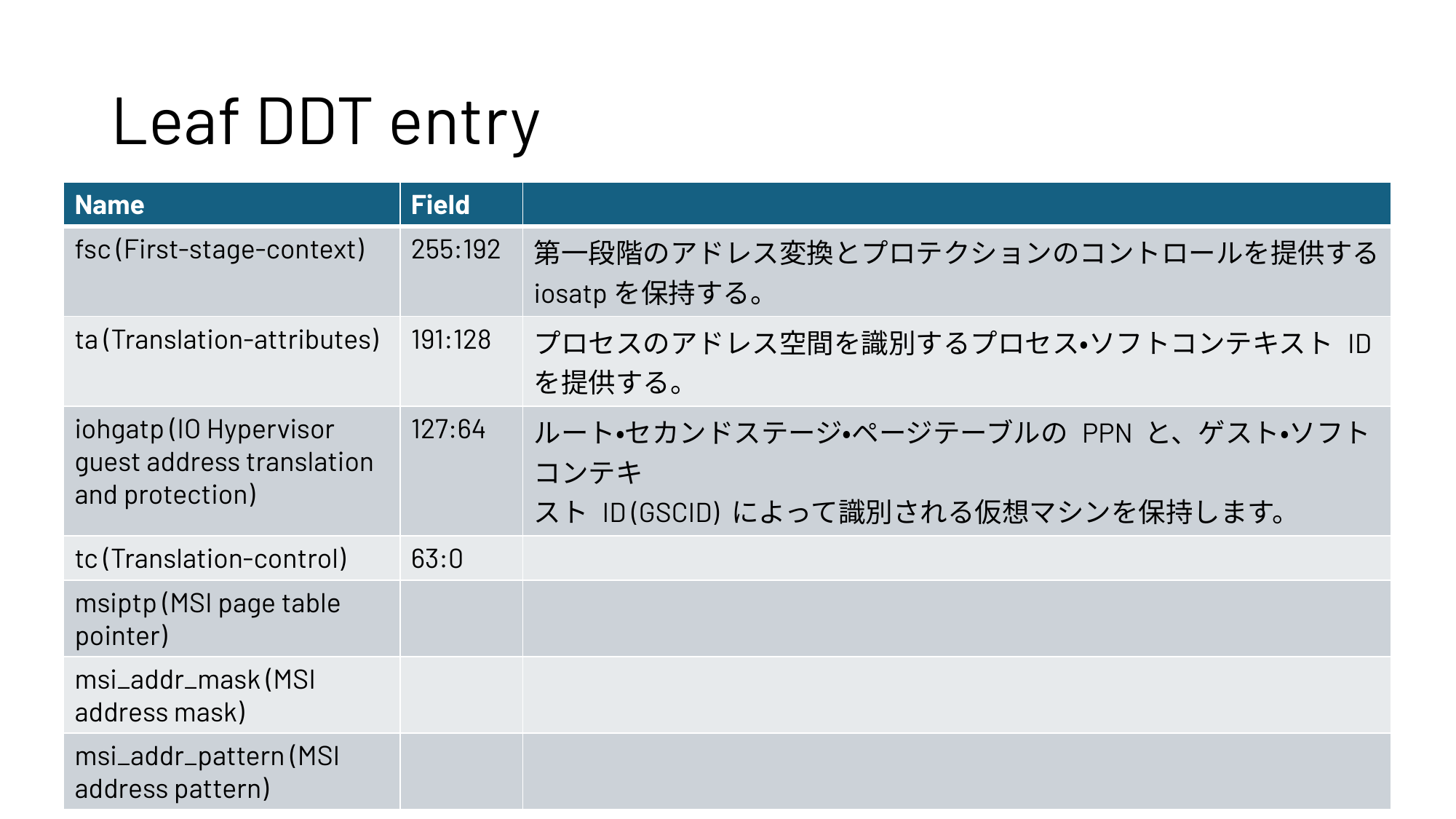

# Leaf DDT entry
| Name | Field |  |
| --- | --- | --- |
| fsc (First-stage-context) | 255:192 | 第一段階のアドレス変換とプロテクションのコントロールを提供するiosatpを保持する。 |
| ta (Translation-attributes) | 191:128 | プロセスのアドレス空間を識別するプロセス・ソフトコンテキスト ID を提供する。 |
| iohgatp (IO Hypervisor guest address translation and protection) | 127:64 | ルート・セカンドステージ・ページテーブルの PPN と、ゲスト・ソフトコンテキ スト ID (GSCID) によって識別される仮想マシンを保持します。 |
| tc (Translation-control) | 63:0 |  |
| msiptp (MSI page table pointer) |  |  |
| msi\_addr\_mask (MSI address mask) |  |  |
| msi\_addr\_pattern (MSI address pattern) |  |  |